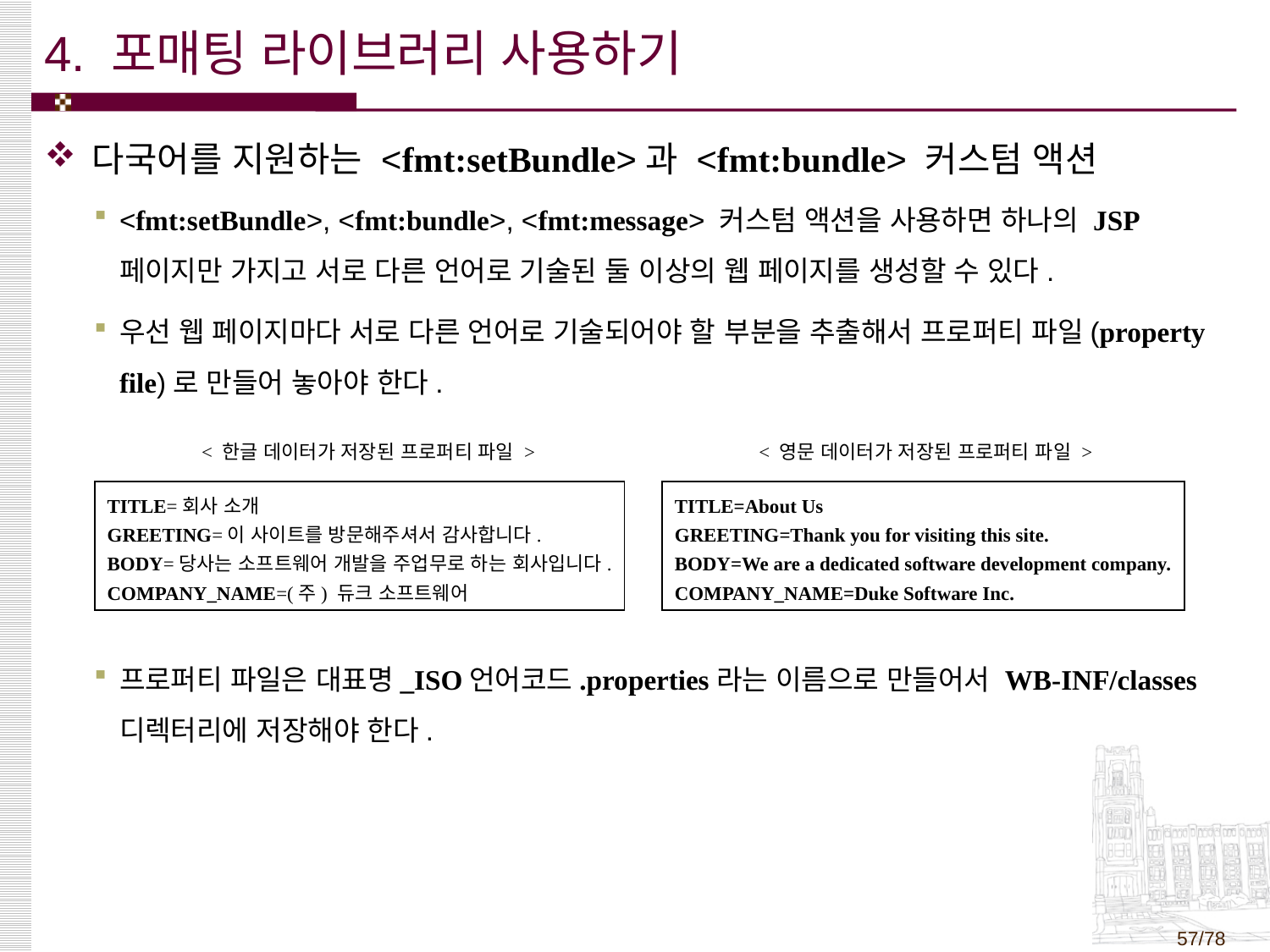

# 4. 포매팅 라이브러리 사용하기
다국어를 지원하는 <fmt:setBundle>과 <fmt:bundle> 커스텀 액션
<fmt:setBundle>, <fmt:bundle>, <fmt:message> 커스텀 액션을 사용하면 하나의 JSP 페이지만 가지고 서로 다른 언어로 기술된 둘 이상의 웹 페이지를 생성할 수 있다.
우선 웹 페이지마다 서로 다른 언어로 기술되어야 할 부분을 추출해서 프로퍼티 파일(property file)로 만들어 놓아야 한다.

프로퍼티 파일은 대표명_ISO언어코드.properties라는 이름으로 만들어서 WB-INF/classes 디렉터리에 저장해야 한다.

< 한글 데이터가 저장된 프로퍼티 파일 >
< 영문 데이터가 저장된 프로퍼티 파일 >
TITLE=회사 소개
GREETING=이 사이트를 방문해주셔서 감사합니다.
BODY=당사는 소프트웨어 개발을 주업무로 하는 회사입니다.
COMPANY_NAME=(주) 듀크 소프트웨어
TITLE=About Us
GREETING=Thank you for visiting this site.
BODY=We are a dedicated software development company.
COMPANY_NAME=Duke Software Inc.